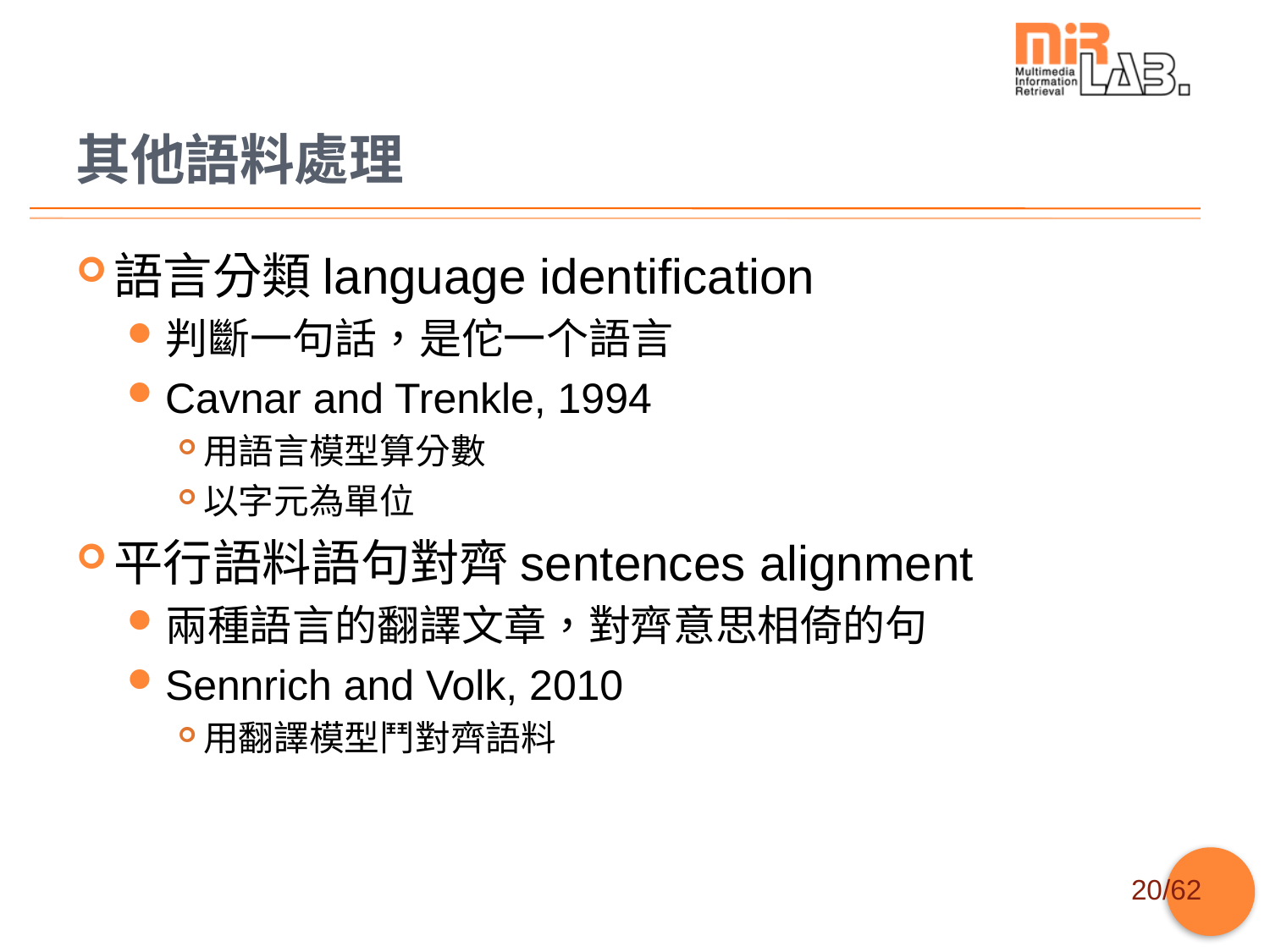

# 其他語料處理
語言分類language identification
判斷一句話，是佗一个語言
Cavnar and Trenkle, 1994
用語言模型算分數
以字元為單位
平行語料語句對齊sentences alignment
兩種語言的翻譯文章，對齊意思相倚的句
Sennrich and Volk, 2010
用翻譯模型鬥對齊語料

翻譯
Moses
閩南語翻譯
華語
對齊
Bleualign
閩南語